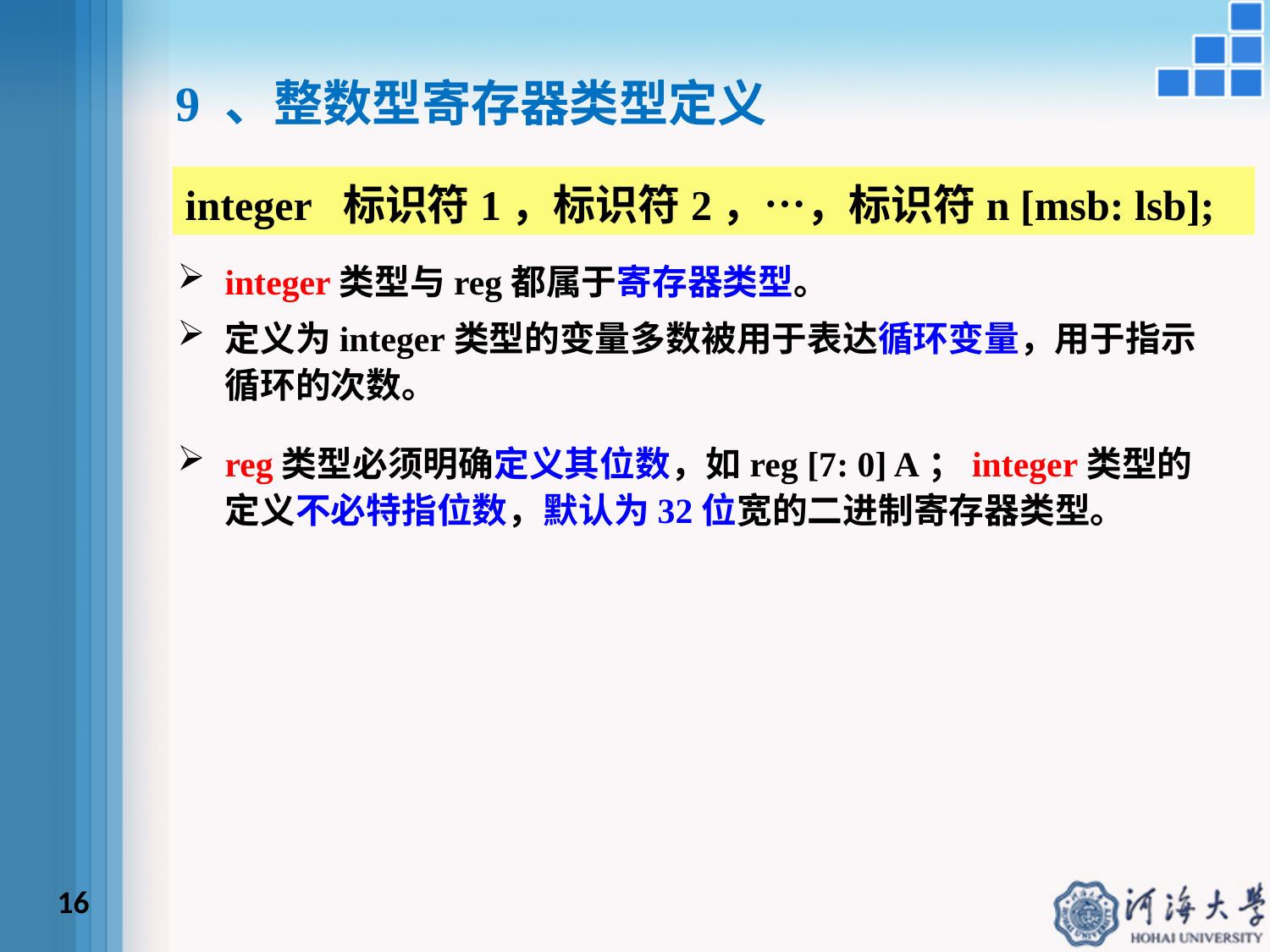

9 、整数型寄存器类型定义
integer  标识符1，标识符2，…，标识符n [msb: lsb];
integer类型与reg都属于寄存器类型。
定义为integer类型的变量多数被用于表达循环变量，用于指示循环的次数。
reg类型必须明确定义其位数，如reg [7: 0] A；integer类型的定义不必特指位数，默认为32位宽的二进制寄存器类型。
16